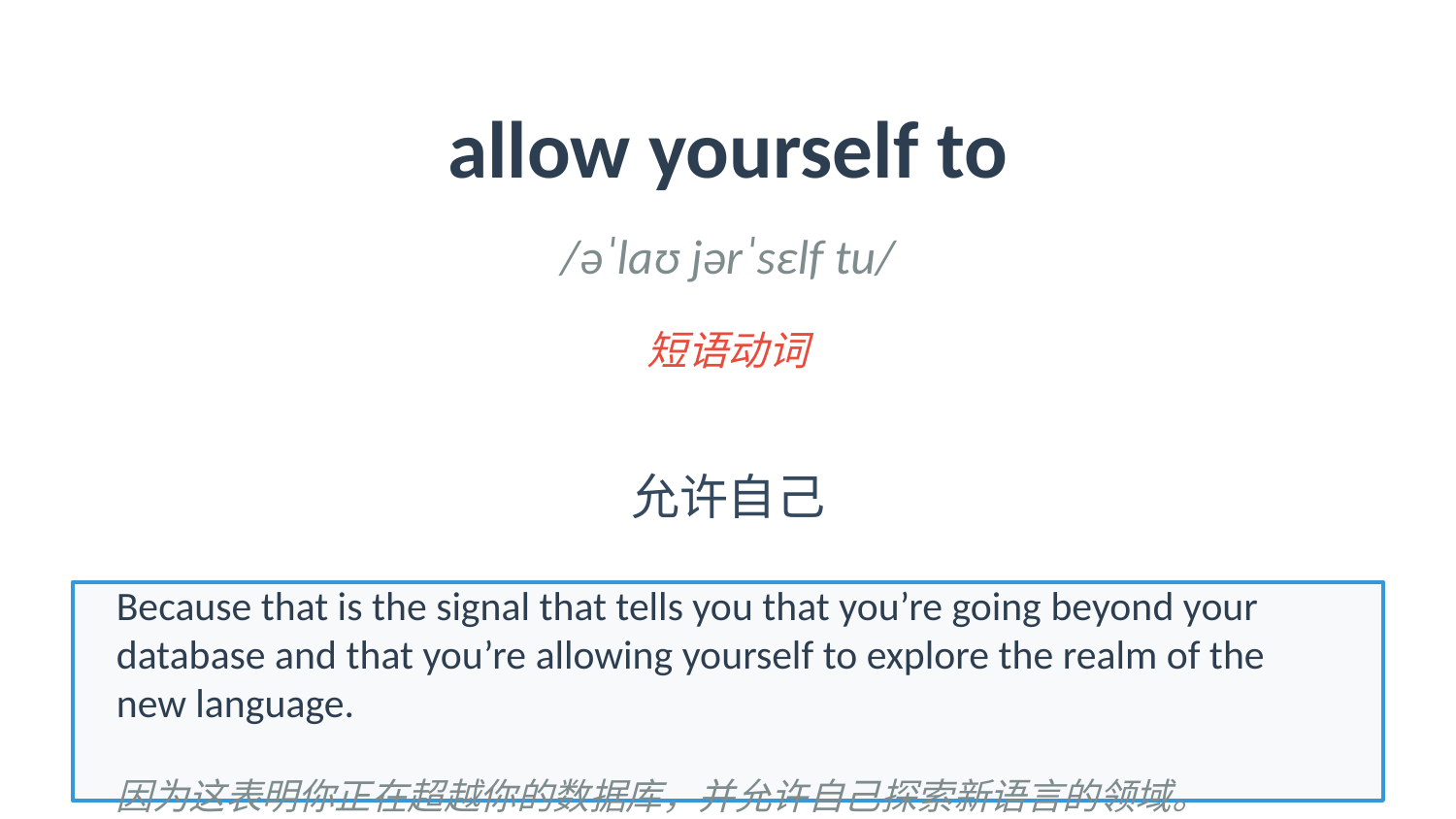

allow yourself to
/əˈlaʊ jərˈsɛlf tu/
短语动词
允许自己

Because that is the signal that tells you that you’re going beyond your database and that you’re allowing yourself to explore the realm of the new language.

因为这表明你正在超越你的数据库，并允许自己探索新语言的领域。